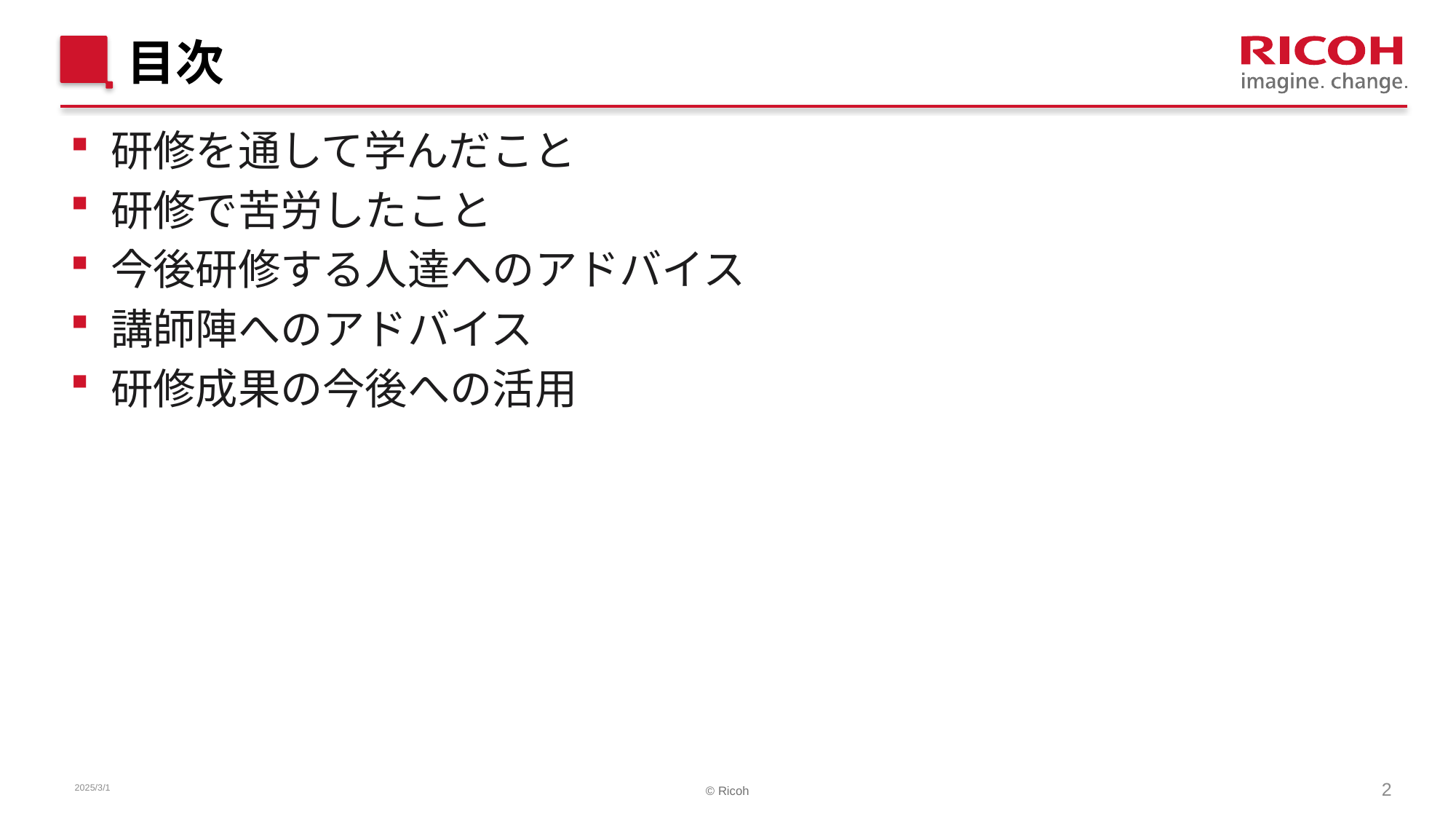

# 目次
研修を通して学んだこと
研修で苦労したこと
今後研修する人達へのアドバイス
講師陣へのアドバイス
研修成果の今後への活用

2025/3/1
2